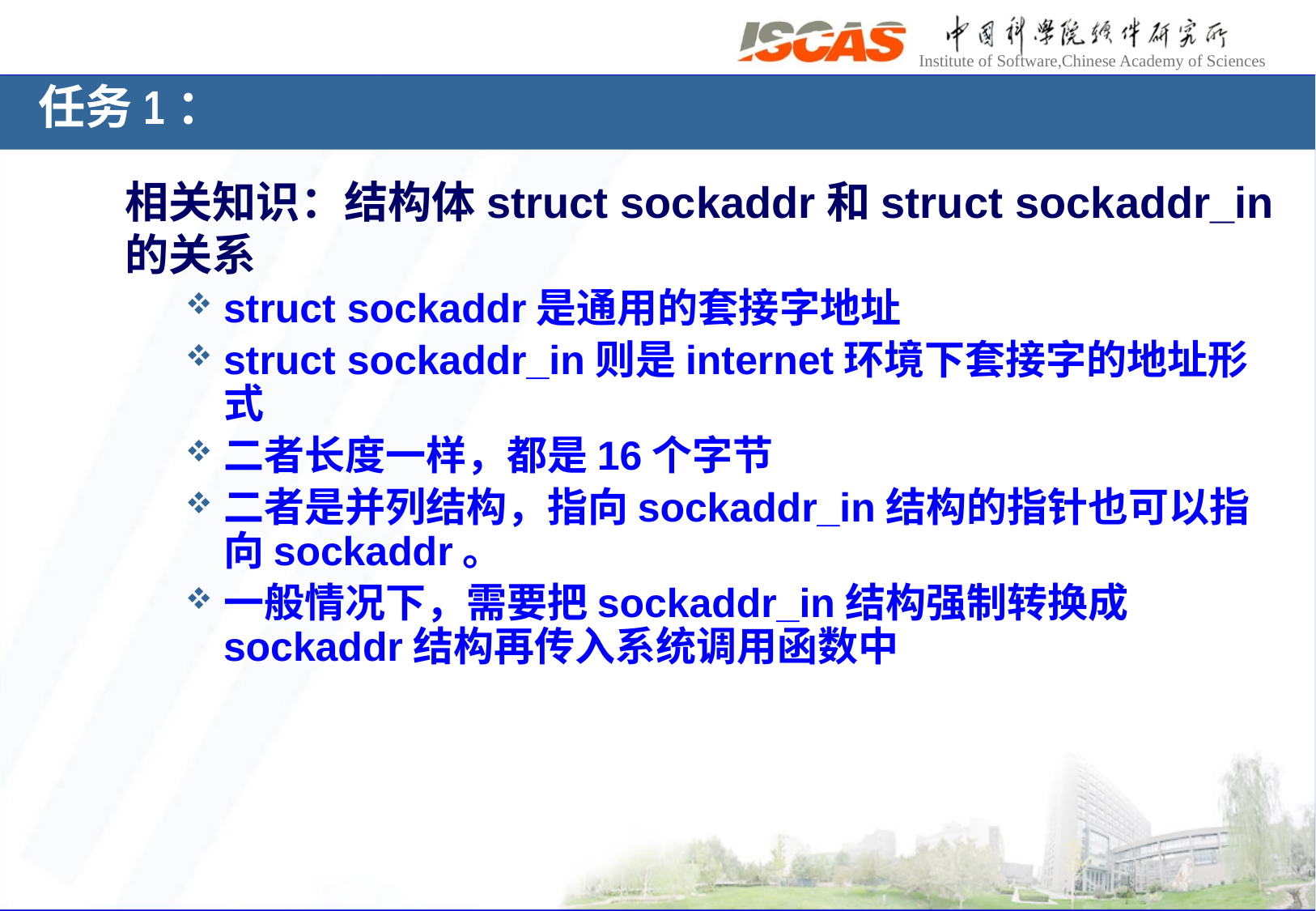

任务1：
相关知识：结构体struct sockaddr和struct sockaddr_in的关系
struct sockaddr是通用的套接字地址
struct sockaddr_in则是internet环境下套接字的地址形式
二者长度一样，都是16个字节
二者是并列结构，指向sockaddr_in结构的指针也可以指向sockaddr。
一般情况下，需要把sockaddr_in结构强制转换成sockaddr结构再传入系统调用函数中